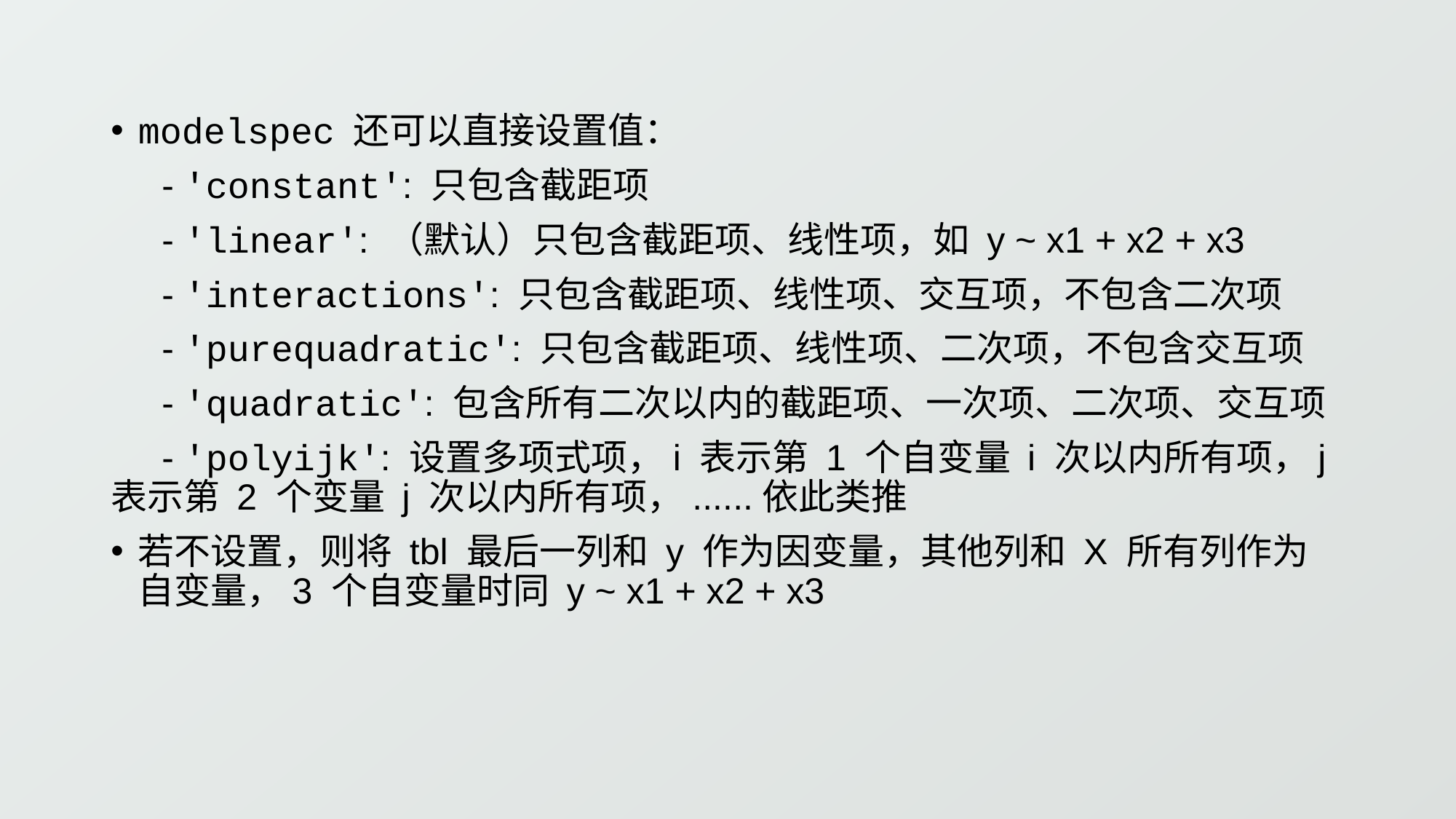

modelspec 还可以直接设置值：
     - 'constant': 只包含截距项
     - 'linear': （默认）只包含截距项、线性项，如 y ~ x1 + x2 + x3
     - 'interactions': 只包含截距项、线性项、交互项，不包含二次项
     - 'purequadratic': 只包含截距项、线性项、二次项，不包含交互项
     - 'quadratic': 包含所有二次以内的截距项、一次项、二次项、交互项
     - 'polyijk': 设置多项式项，i 表示第 1 个自变量 i 次以内所有项，j 表示第 2 个变量 j 次以内所有项，......依此类推
若不设置，则将 tbl 最后一列和 y 作为因变量，其他列和 X 所有列作为自变量，3 个自变量时同 y ~ x1 + x2 + x3